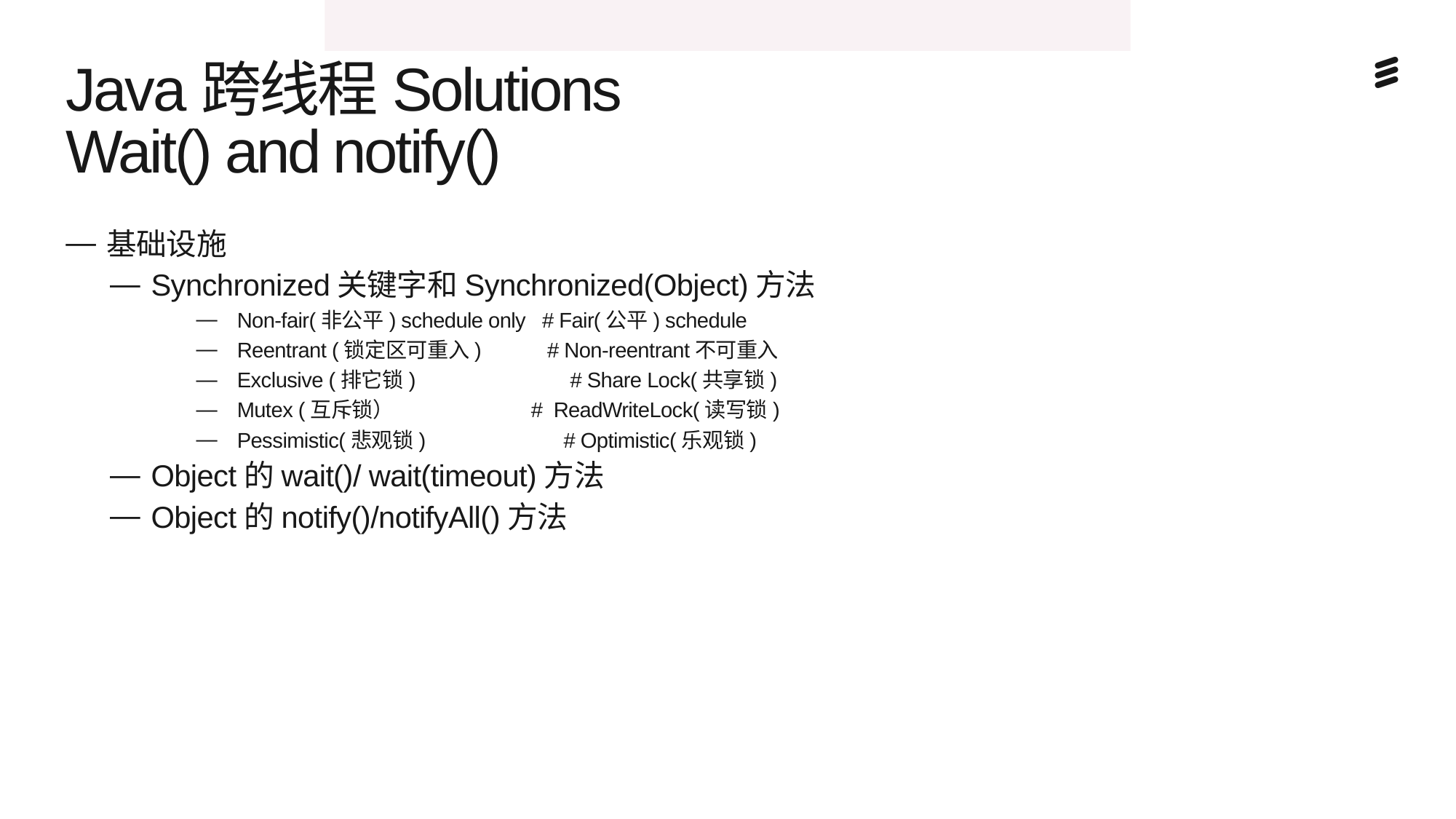

wait()：当缓冲区已满/空时，生产者/消费者线程停止自己的执行，放弃锁，使自己处于等待状态，让其他线程执行。

# Java跨线程Solutions Wait() and notify()
基础设施
Synchronized关键字和Synchronized(Object)方法
Non-fair(非公平) schedule only   # Fair(公平) schedule
Reentrant (锁定区可重入)            # Non-reentrant不可重入
Exclusive (排它锁)                            # Share Lock(共享锁)
Mutex (互斥锁）                               #  ReadWriteLock(读写锁)
Pessimistic(悲观锁)                         # Optimistic(乐观锁)
Object的wait()/ wait(timeout)方法
Object的notify()/notifyAll()方法